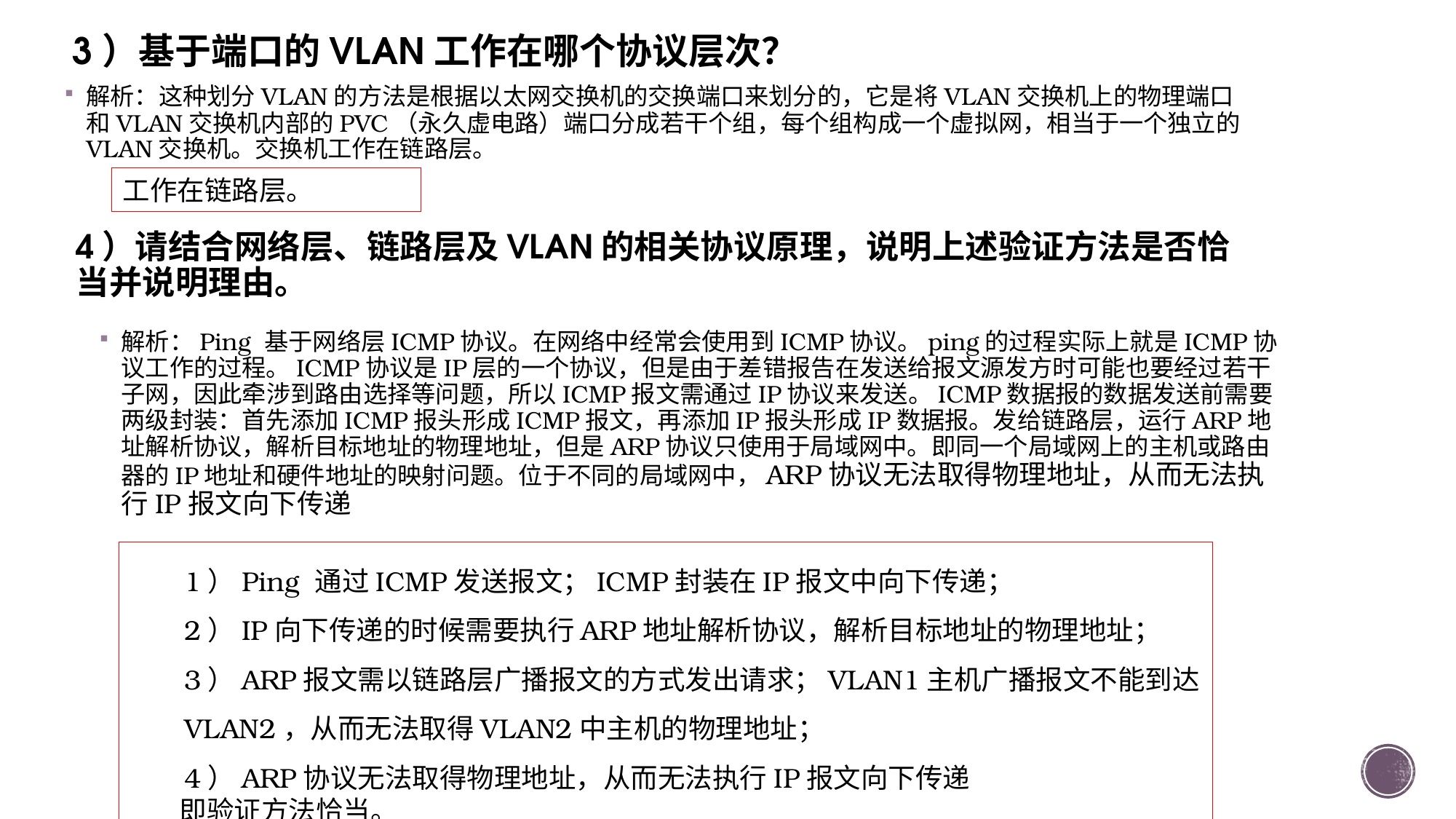

3）基于端口的VLAN工作在哪个协议层次？
解析：这种划分VLAN的方法是根据以太网交换机的交换端口来划分的，它是将VLAN交换机上的物理端口和VLAN交换机内部的PVC（永久虚电路）端口分成若干个组，每个组构成一个虚拟网，相当于一个独立的VLAN交换机。交换机工作在链路层。

工作在链路层。
4）请结合网络层、链路层及VLAN的相关协议原理，说明上述验证方法是否恰当并说明理由。

解析：Ping 基于网络层ICMP协议。在网络中经常会使用到ICMP协议。ping的过程实际上就是ICMP协议工作的过程。ICMP协议是IP层的一个协议，但是由于差错报告在发送给报文源发方时可能也要经过若干子网，因此牵涉到路由选择等问题，所以ICMP报文需通过IP协议来发送。ICMP数据报的数据发送前需要两级封装：首先添加ICMP报头形成ICMP报文，再添加IP报头形成IP数据报。发给链路层，运行ARP地址解析协议，解析目标地址的物理地址，但是ARP协议只使用于局域网中。即同一个局域网上的主机或路由器的IP地址和硬件地址的映射问题。位于不同的局域网中，ARP协议无法取得物理地址，从而无法执行IP报文向下传递

1）Ping 通过ICMP发送报文；ICMP封装在IP报文中向下传递；
2）IP向下传递的时候需要执行ARP地址解析协议，解析目标地址的物理地址；
3）ARP报文需以链路层广播报文的方式发出请求；VLAN1主机广播报文不能到达VLAN2，从而无法取得VLAN2中主机的物理地址；
4）ARP协议无法取得物理地址，从而无法执行IP报文向下传递
       即验证方法恰当。